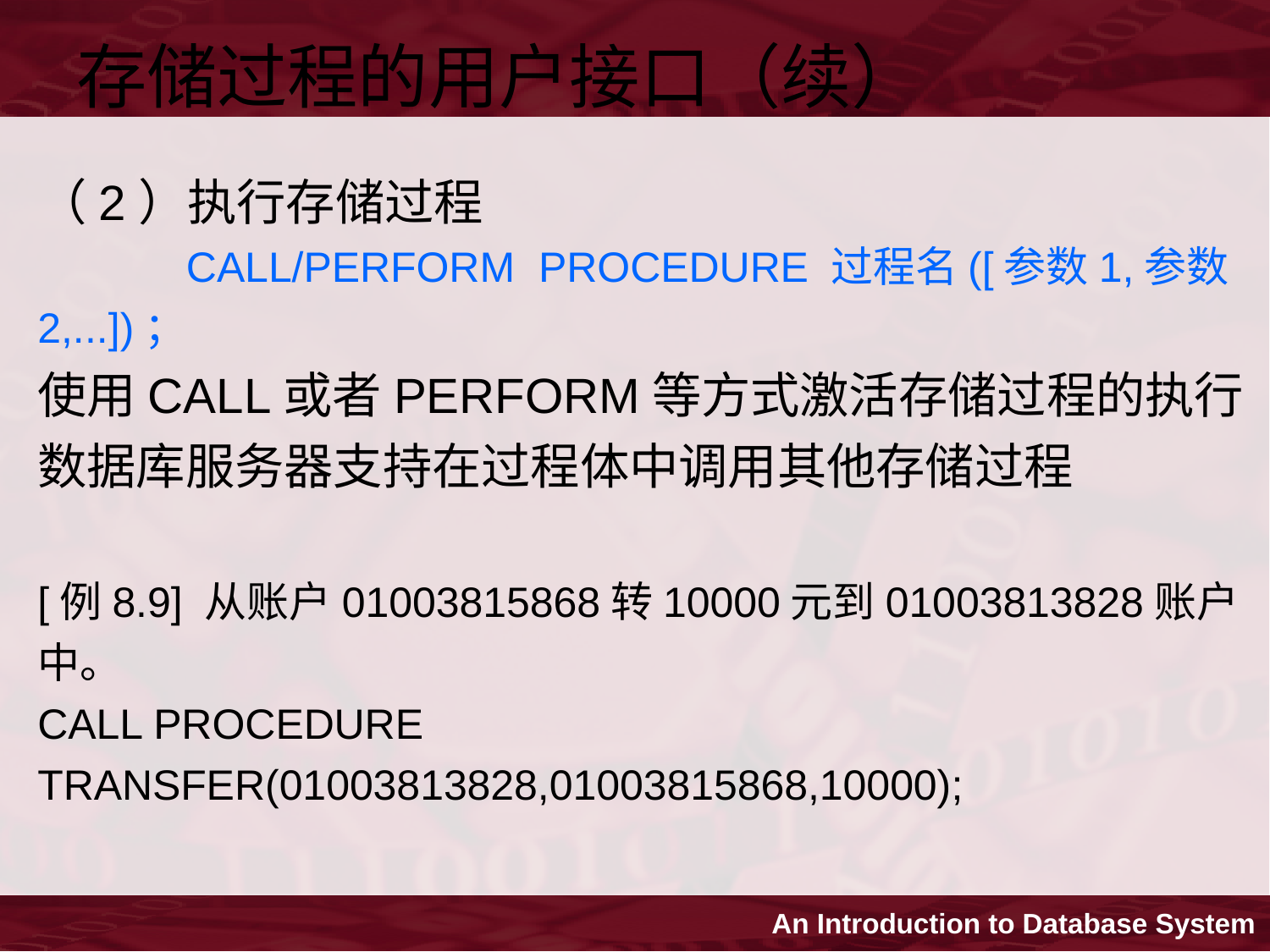

存储过程的用户接口（续）
（2）执行存储过程
	  CALL/PERFORM  PROCEDURE 过程名([参数1,参数2,...])；
使用CALL或者PERFORM等方式激活存储过程的执行
数据库服务器支持在过程体中调用其他存储过程

[例8.9] 从账户01003815868转10000元到01003813828账户中。
CALL PROCEDURE       TRANSFER(01003813828,01003815868,10000);